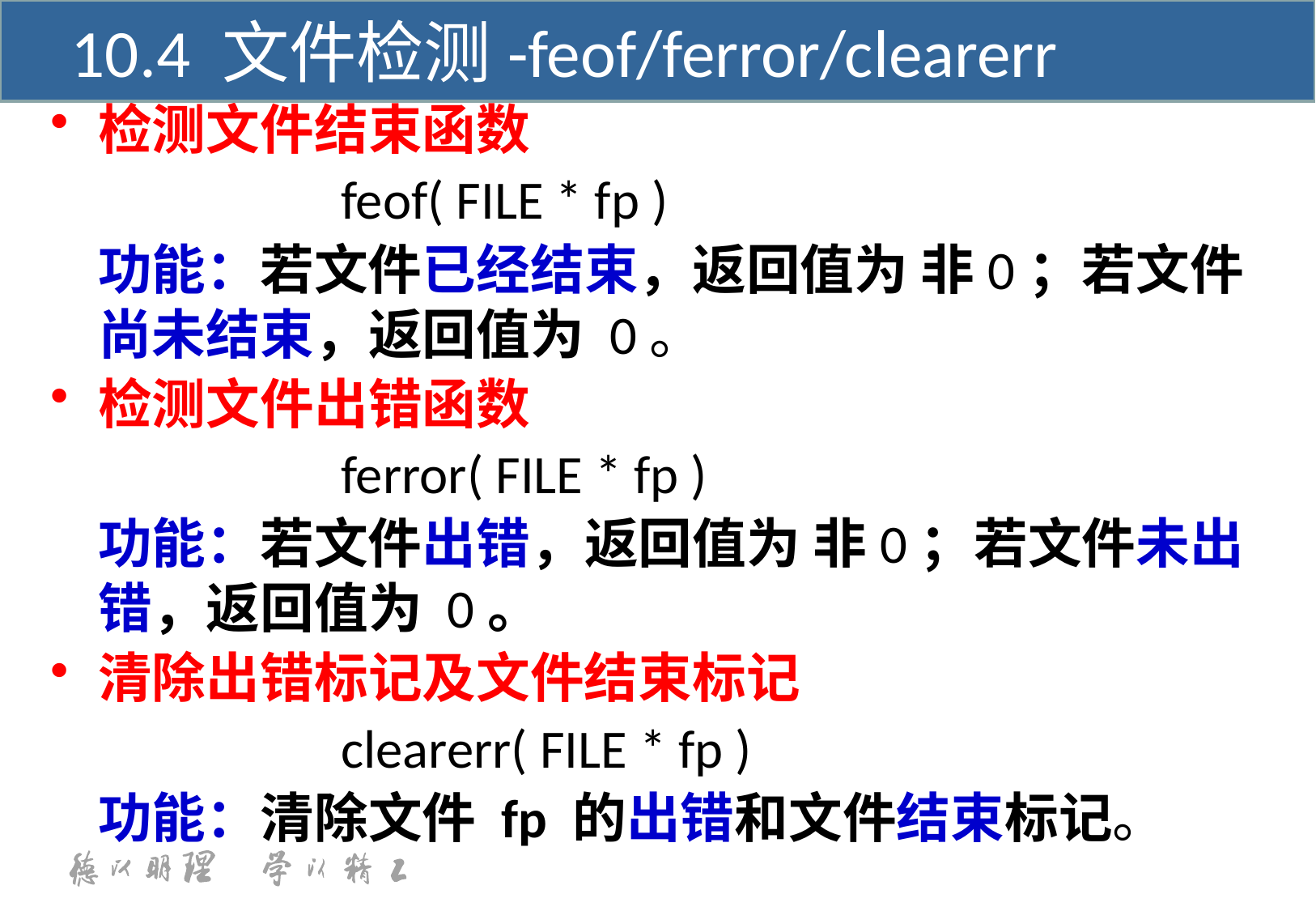

10.4 文件检测-feof/ferror/clearerr
检测文件结束函数
			feof( FILE * fp )
	功能：若文件已经结束，返回值为 非0；若文件尚未结束，返回值为 0。
检测文件出错函数
			ferror( FILE * fp )
	功能：若文件出错，返回值为 非0；若文件未出错，返回值为 0。
清除出错标记及文件结束标记
			clearerr( FILE * fp )
	功能：清除文件 fp 的出错和文件结束标记。